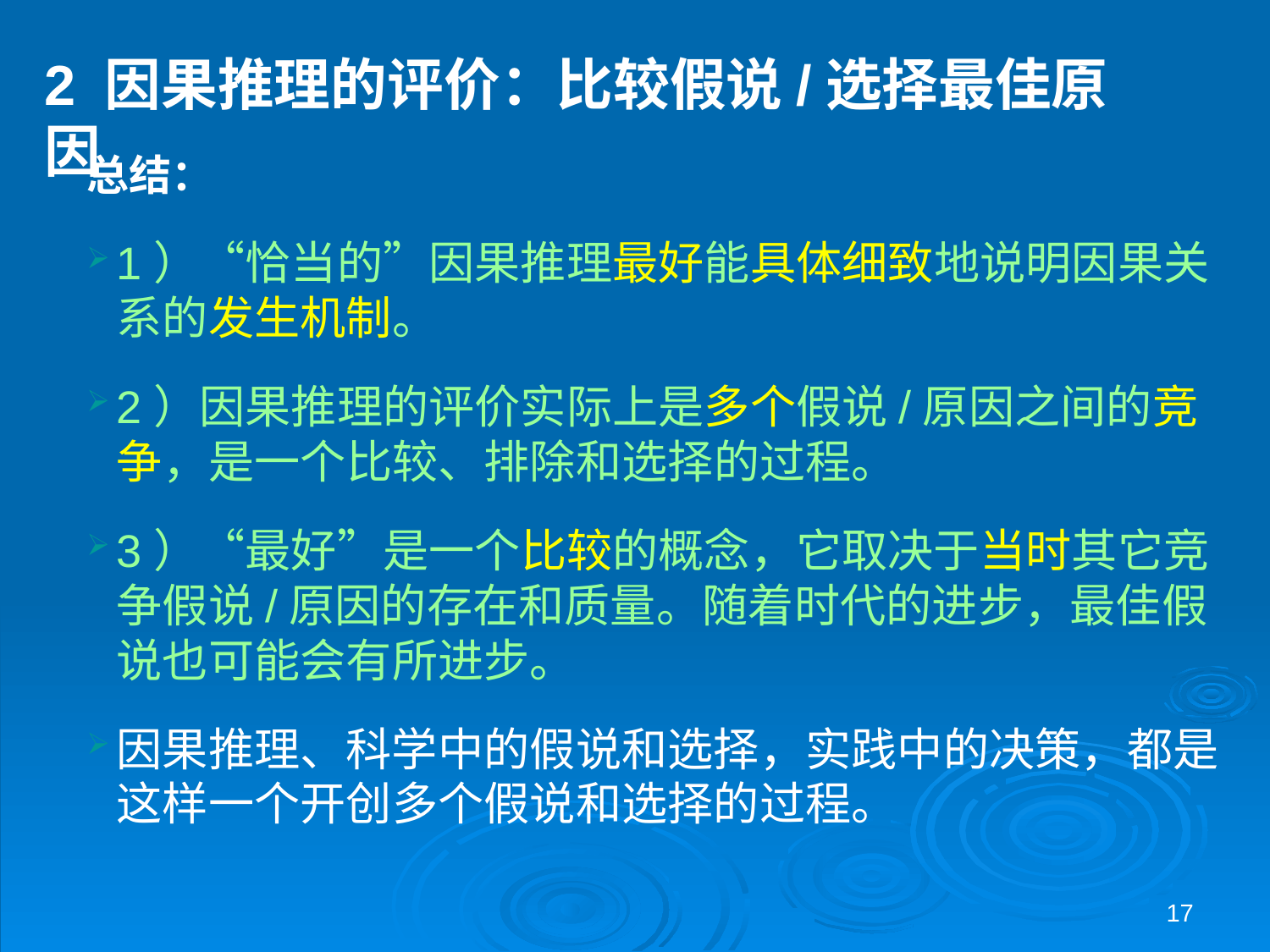

2 因果推理的评价：比较假说/选择最佳原因
总结：

1）“恰当的”因果推理最好能具体细致地说明因果关系的发生机制。

2）因果推理的评价实际上是多个假说/原因之间的竞争，是一个比较、排除和选择的过程。

3）“最好”是一个比较的概念，它取决于当时其它竞争假说/原因的存在和质量。随着时代的进步，最佳假说也可能会有所进步。

因果推理、科学中的假说和选择，实践中的决策，都是这样一个开创多个假说和选择的过程。
17